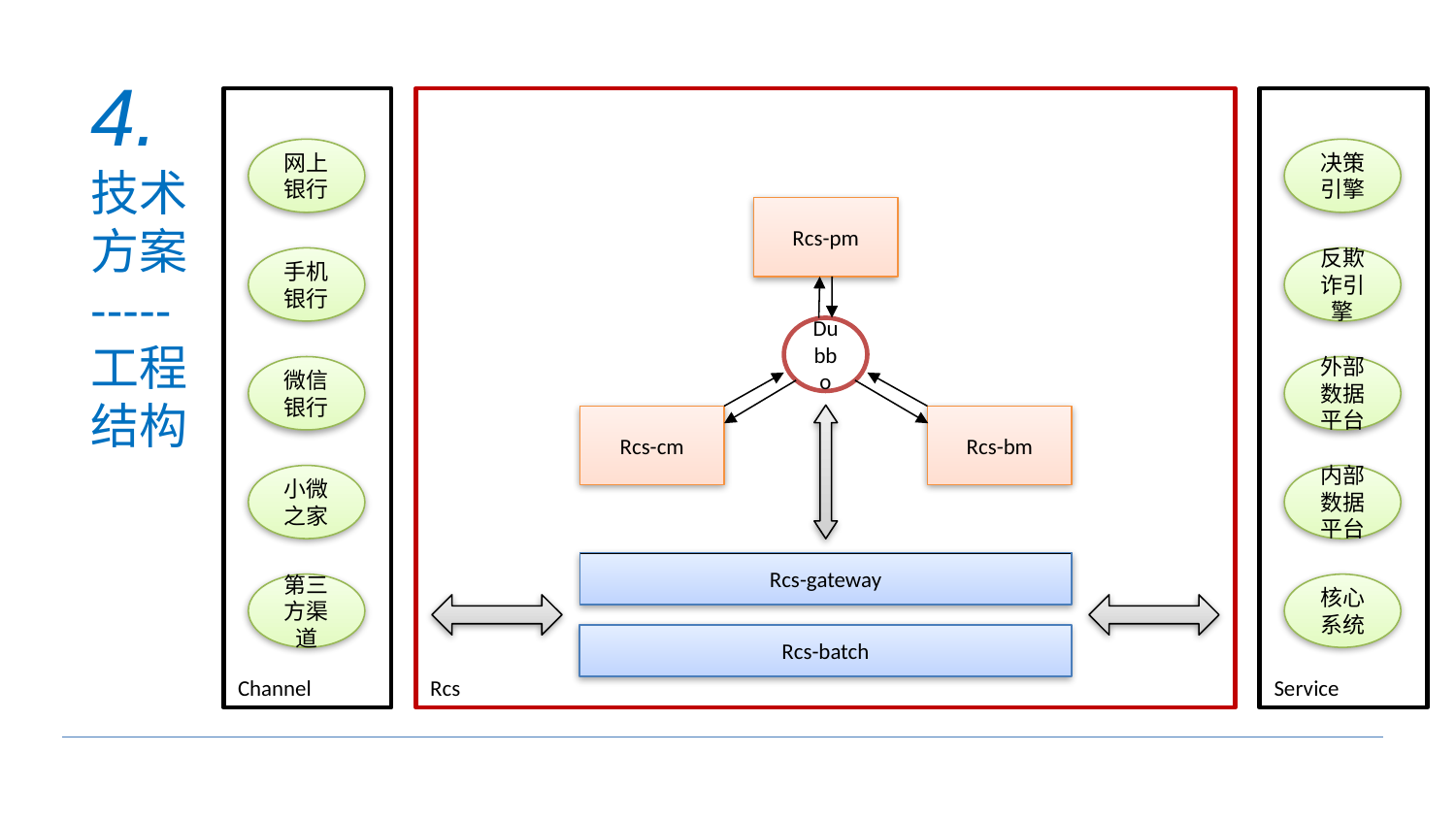

# 4. 技术方案 ----- 工程结构
Service
Channel
Rcs
网上
银行
决策
引擎
Rcs-pm
手机
银行
反欺诈引擎
Dubbo
微信
银行
外部数据平台

Rcs-cm
Rcs-bm
内部数据平台
小微
之家
Rcs-gateway
核心
系统
第三方渠道

Rcs-batch